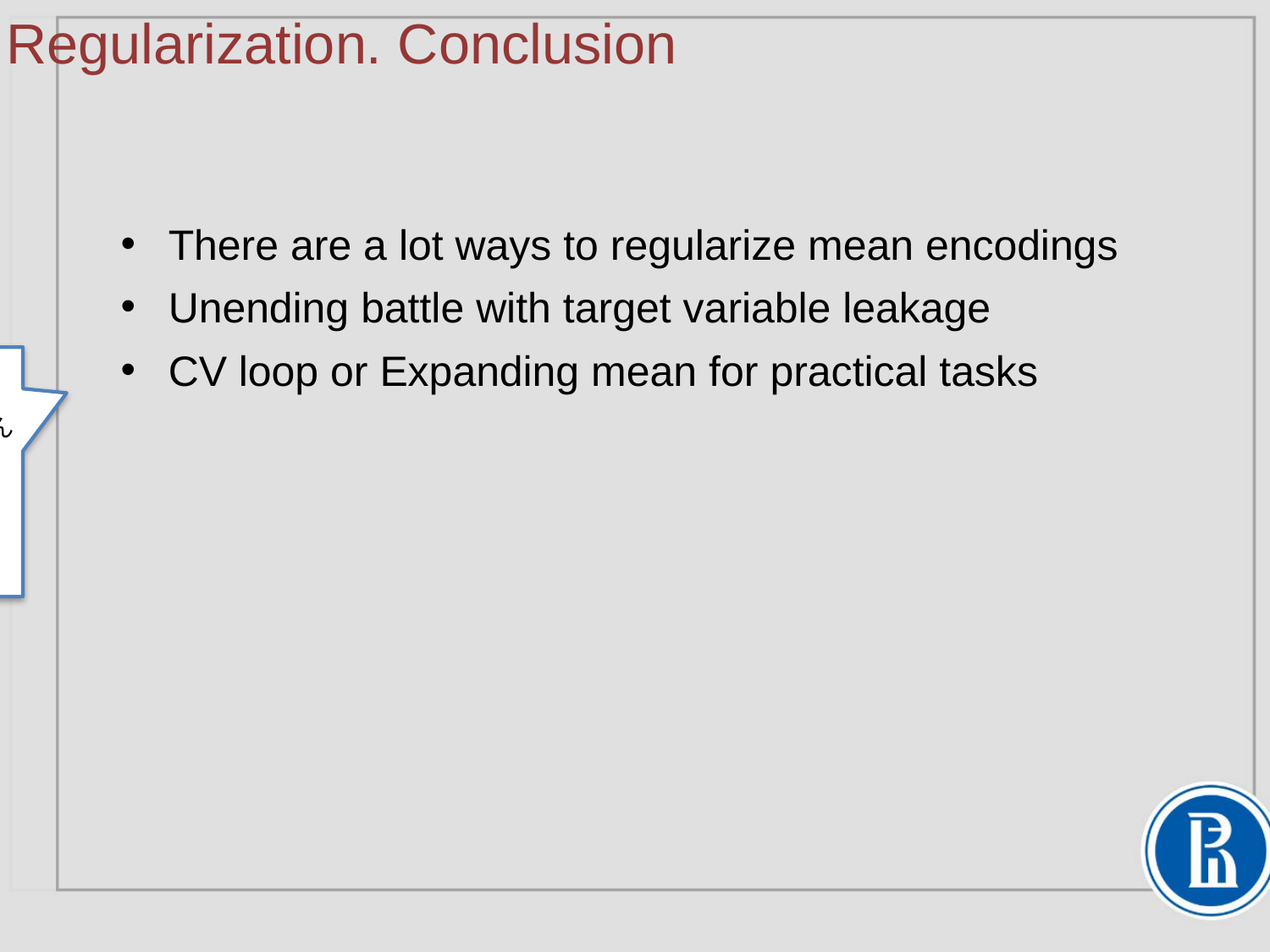

# Regularization. Conclusion
There are a lot ways to regularize mean encodings
Unending battle with target variable leakage
CV loop or Expanding mean for practical tasks
<まとめ>

・「 mean encodings 」にはたくさんの正規化方法があります。
・目的変数の漏れをなくしてくれる
・交差検証もしくは「 Expanding mean」が実用的